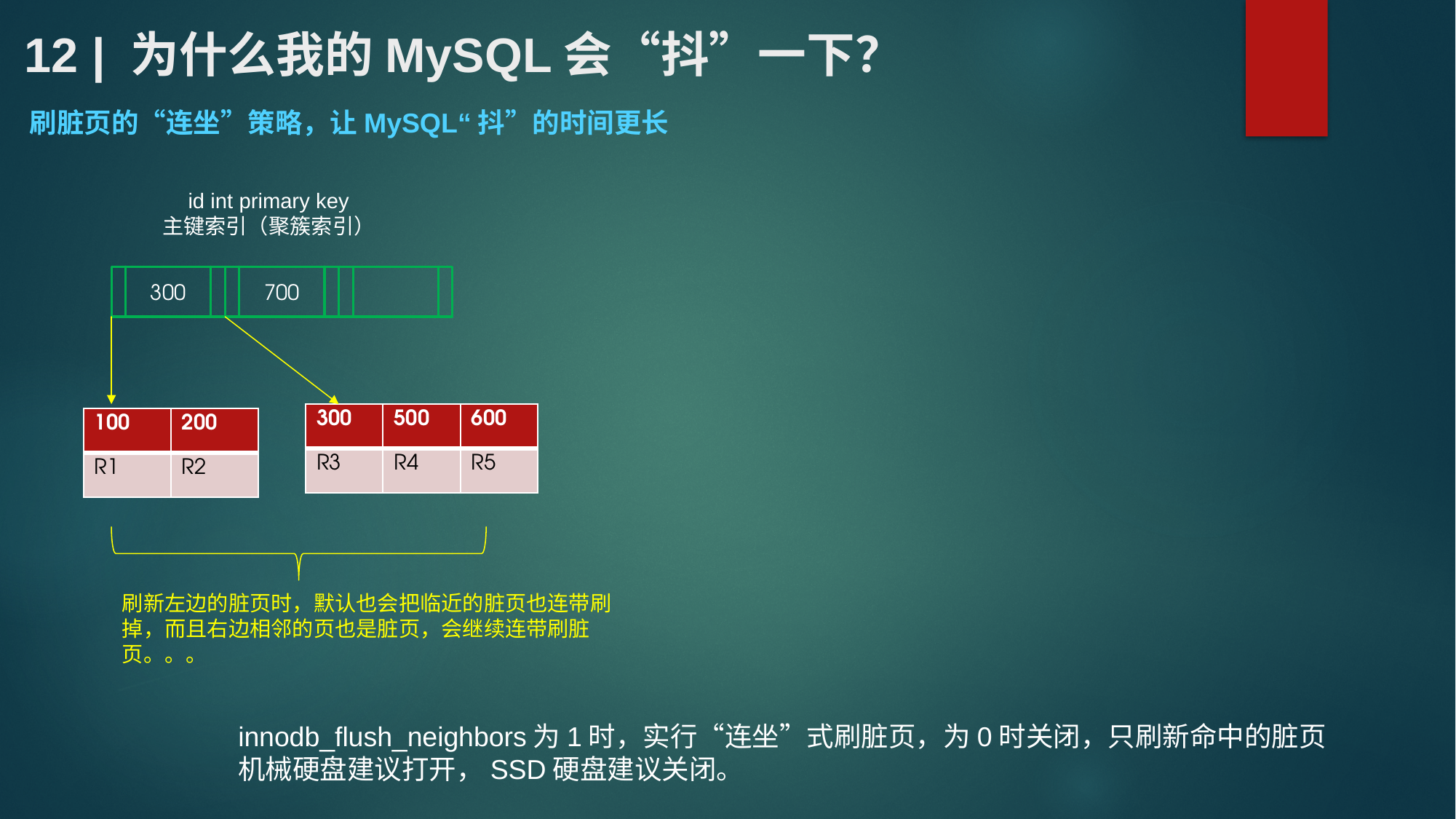

# 12 | 为什么我的MySQL会“抖”一下？
刷脏页的“连坐”策略，让MySQL“抖”的时间更长
id int primary key
主键索引（聚簇索引）
300
700

| 300 | 500 | 600 |
| --- | --- | --- |
| R3 | R4 | R5 |
| 100 | 200 |
| --- | --- |
| R1 | R2 |
刷新左边的脏页时，默认也会把临近的脏页也连带刷掉，而且右边相邻的页也是脏页，会继续连带刷脏页。。。
innodb_flush_neighbors为1时，实行“连坐”式刷脏页，为0时关闭，只刷新命中的脏页
机械硬盘建议打开，SSD硬盘建议关闭。